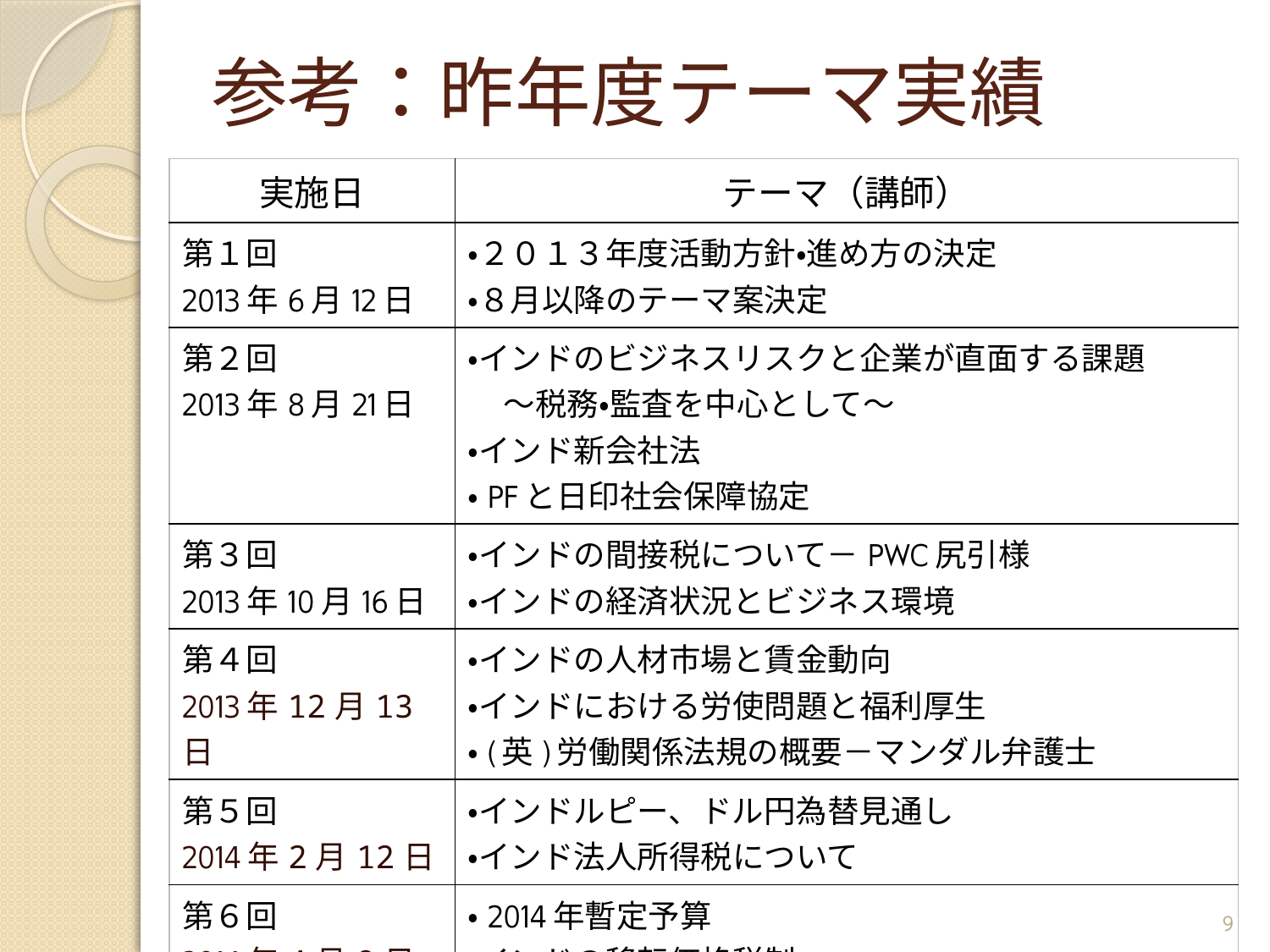

# 参考：昨年度テーマ実績
| 実施日 | テーマ（講師） |
| --- | --- |
| 第１回 2013年6月12日 | ・２０１３年度活動方針・進め方の決定 ・８月以降のテーマ案決定 |
| 第２回 2013年8月21日 | ・インドのビジネスリスクと企業が直面する課題 ～税務・監査を中心として～ ・インド新会社法 ・PFと日印社会保障協定 |
| 第３回 2013年10月16日 | ・インドの間接税について－PWC尻引様 ・インドの経済状況とビジネス環境 |
| 第４回 2013年12月13日 | ・インドの人材市場と賃金動向 ・インドにおける労使問題と福利厚生 ・(英)労働関係法規の概要－マンダル弁護士 |
| 第５回 2014年2月12日 | ・インドルピー、ドル円為替見通し ・インド法人所得税について |
| 第６回 2014年4月9日 | ・2014年暫定予算 ・インドの移転価格税制 ・(英)インドにおけるﾘｽｸﾏﾈｼﾞﾒﾝﾄについて |
9